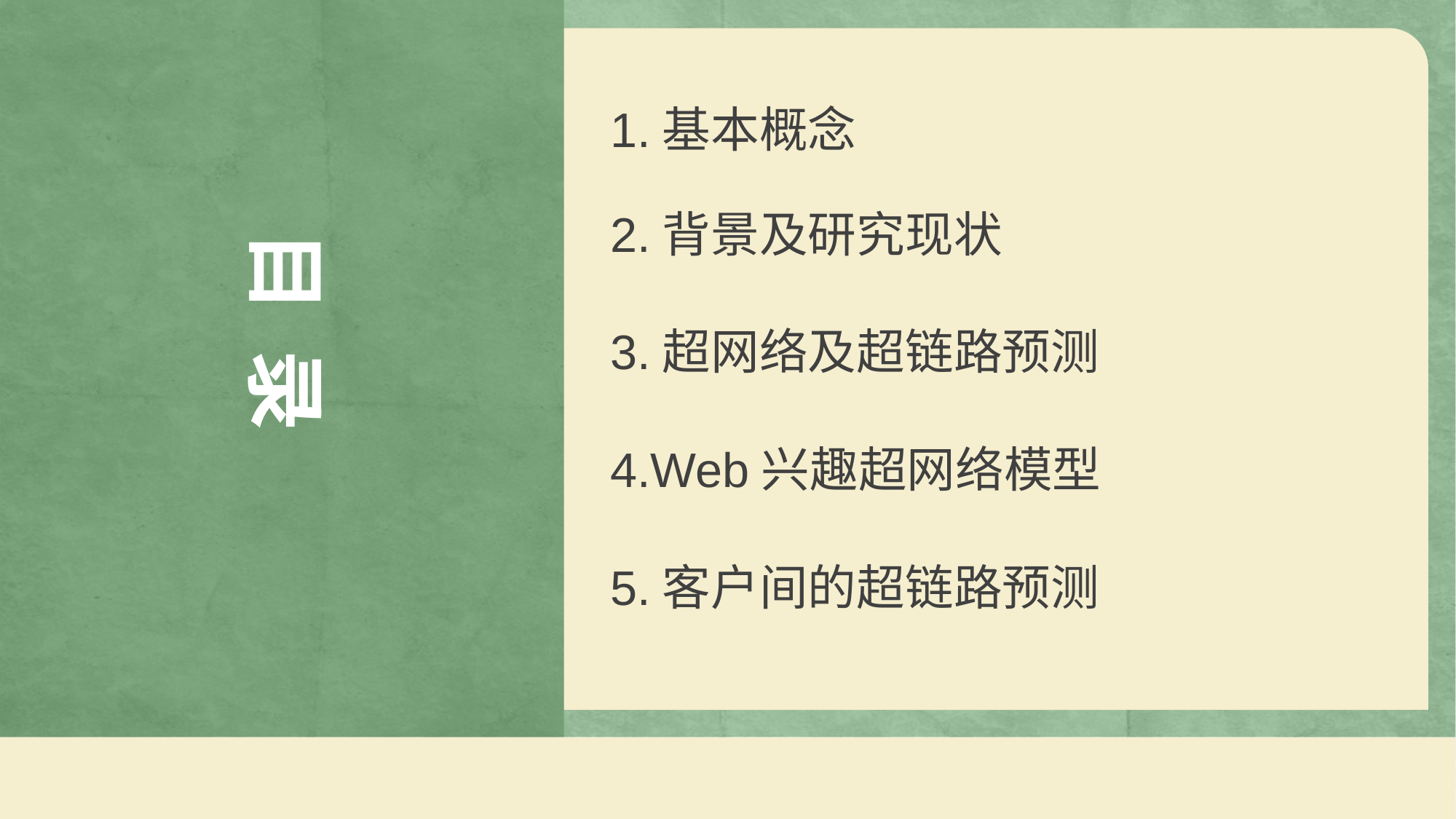

1.基本概念

2.背景及研究现状

3.超网络及超链路预测

4.Web兴趣超网络模型

5.客户间的超链路预测
目  录